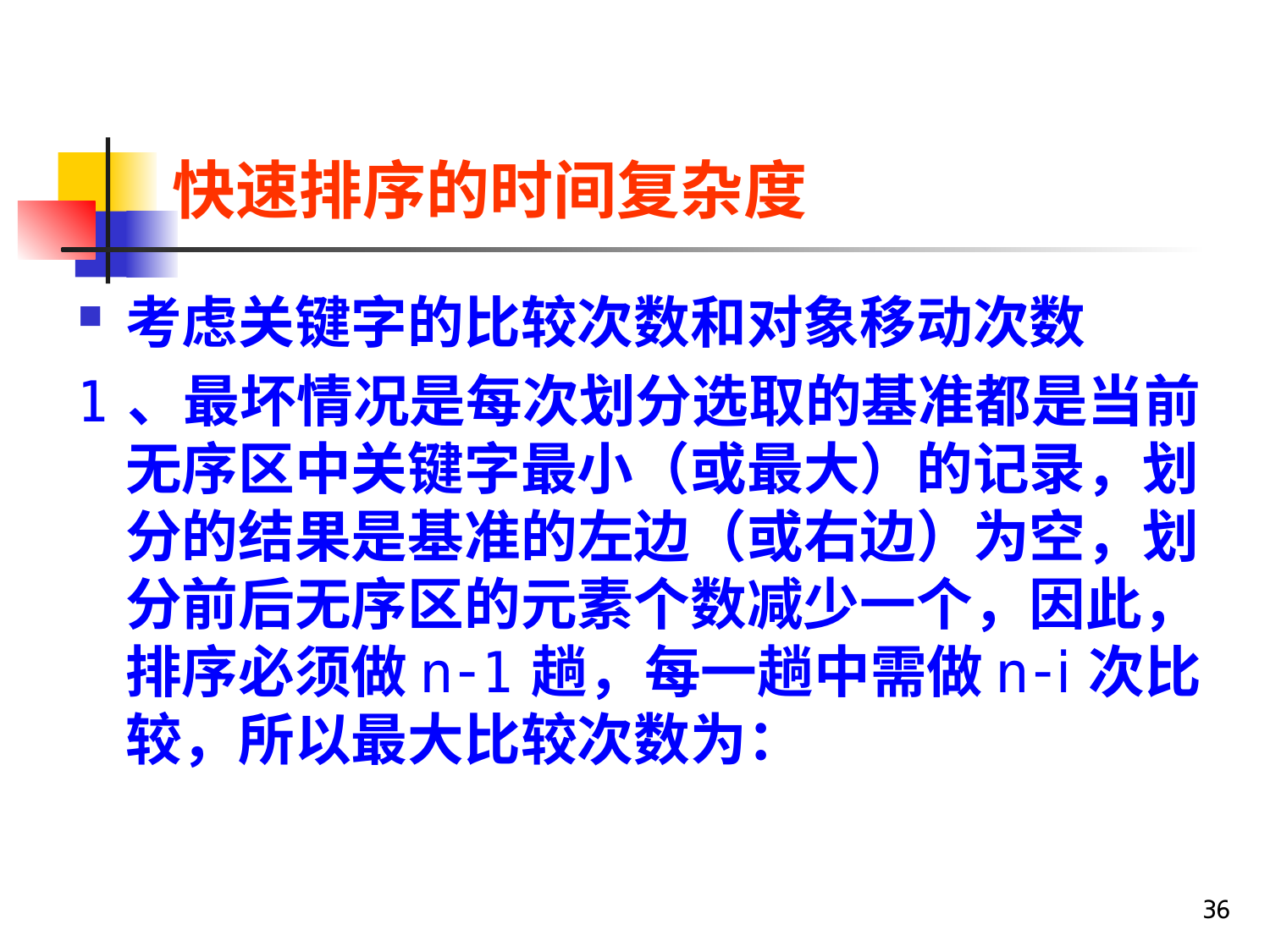

# 快速排序的时间复杂度
考虑关键字的比较次数和对象移动次数
1、最坏情况是每次划分选取的基准都是当前无序区中关键字最小（或最大）的记录，划分的结果是基准的左边（或右边）为空，划分前后无序区的元素个数减少一个，因此，排序必须做n-1趟，每一趟中需做n-i次比较，所以最大比较次数为：

36